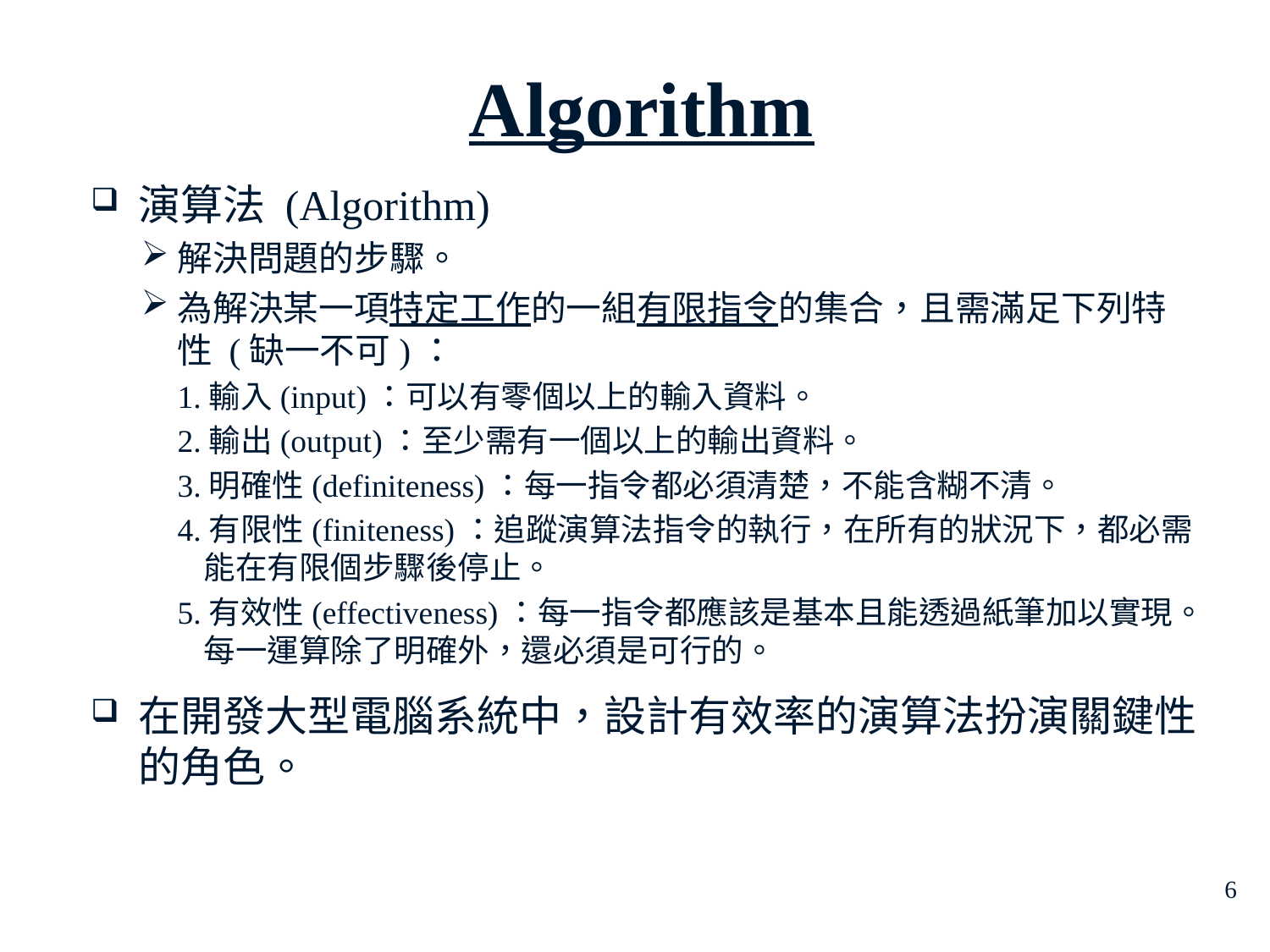

# Algorithm
演算法 (Algorithm)
解決問題的步驟。
為解決某一項特定工作的一組有限指令的集合，且需滿足下列特性 (缺一不可)：
1.輸入(input)：可以有零個以上的輸入資料。
2.輸出(output)：至少需有一個以上的輸出資料。
3.明確性(definiteness)：每一指令都必須清楚，不能含糊不清。
4.有限性(finiteness)：追蹤演算法指令的執行，在所有的狀況下，都必需能在有限個步驟後停止。
5.有效性(effectiveness)：每一指令都應該是基本且能透過紙筆加以實現。每一運算除了明確外，還必須是可行的。
在開發大型電腦系統中，設計有效率的演算法扮演關鍵性的角色。
6